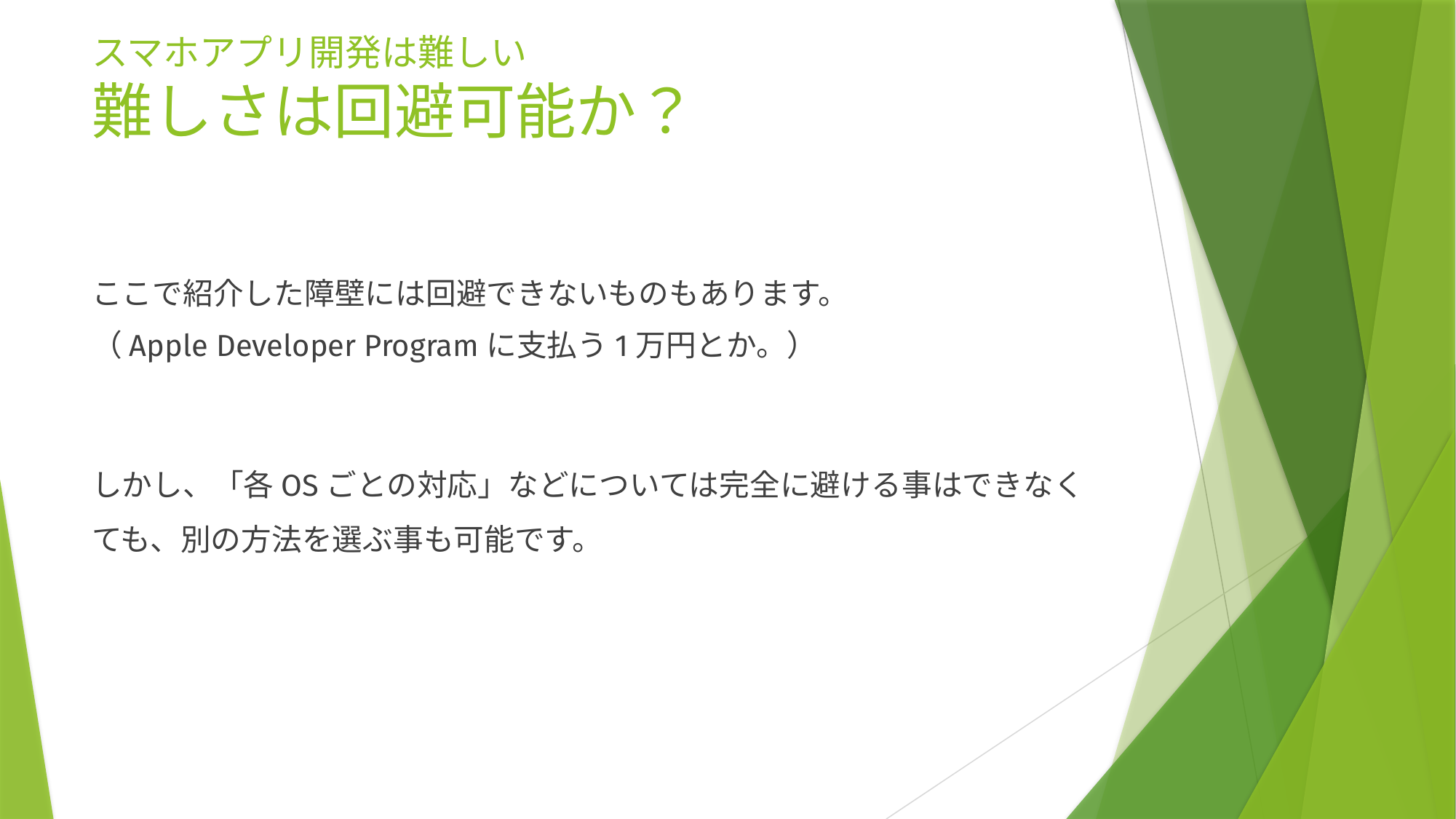

# スマホアプリ開発は難しい 難しさは回避可能か？

ここで紹介した障壁には回避できないものもあります。
（Apple Developer Programに支払う1万円とか。）

しかし、「各OSごとの対応」などについては完全に避ける事はできなくても、別の方法を選ぶ事も可能です。